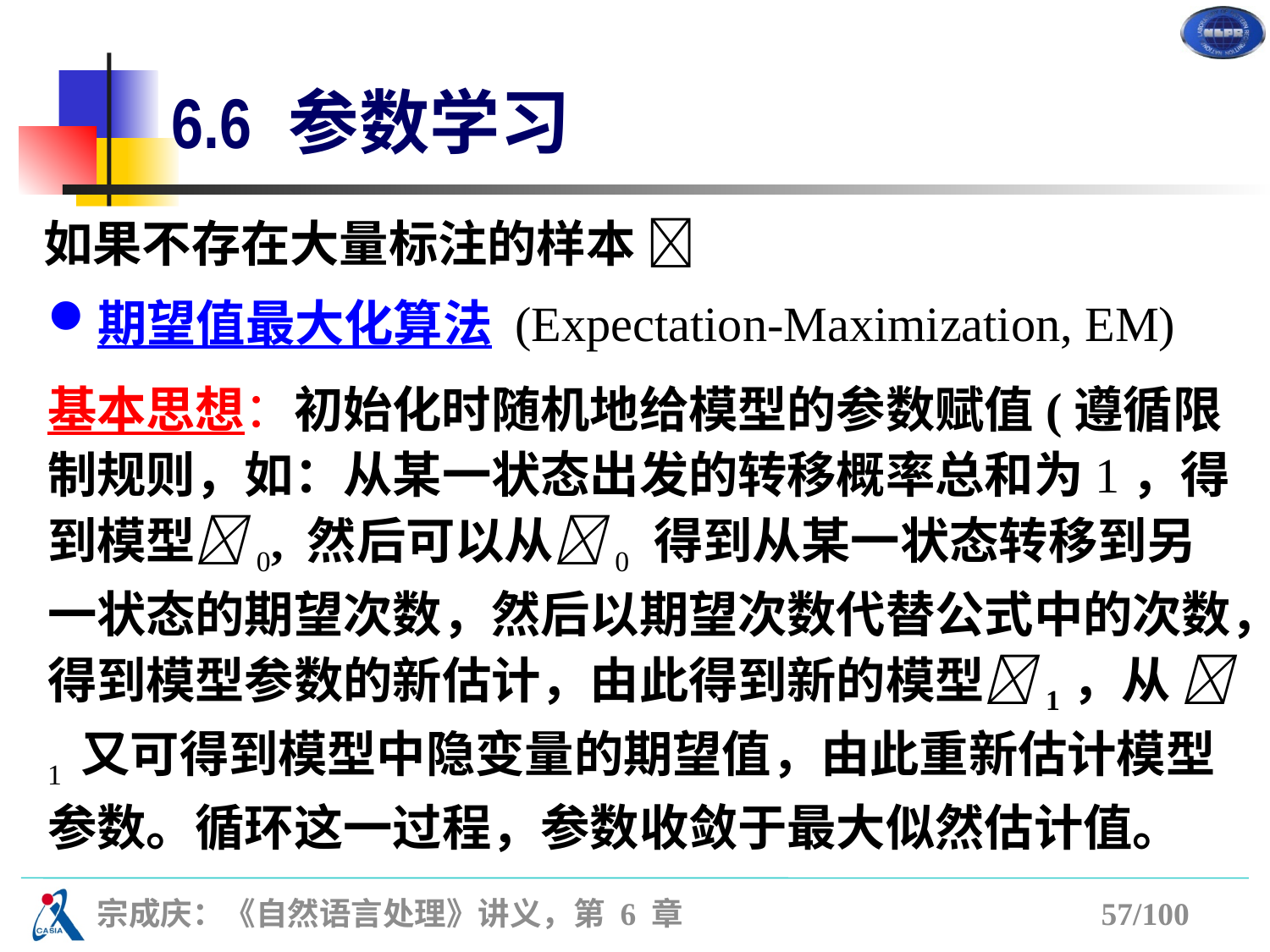

# 6.6 参数学习
如果不存在大量标注的样本 −
期望值最大化算法 (Expectation-Maximization, EM)
基本思想：初始化时随机地给模型的参数赋值(遵循限制规则，如：从某一状态出发的转移概率总和为1，得到模型μ0, 然后可以从μ0 得到从某一状态转移到另一状态的期望次数，然后以期望次数代替公式中的次数，得到模型参数的新估计，由此得到新的模型μ1，从 μ1 又可得到模型中隐变量的期望值，由此重新估计模型参数。循环这一过程，参数收敛于最大似然估计值。